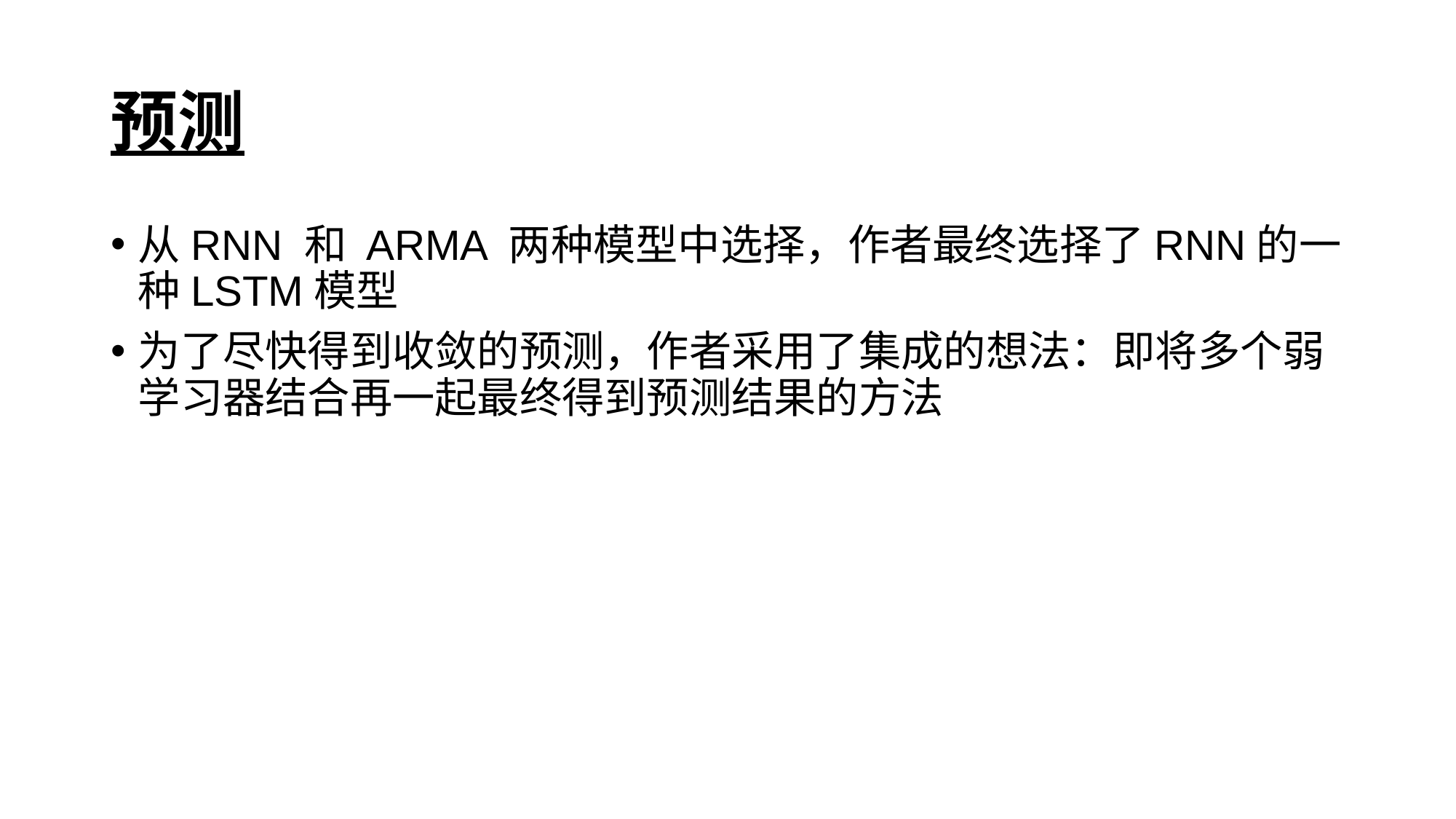

# 预测
从RNN 和 ARMA 两种模型中选择，作者最终选择了RNN的一种LSTM模型
为了尽快得到收敛的预测，作者采用了集成的想法：即将多个弱学习器结合再一起最终得到预测结果的方法